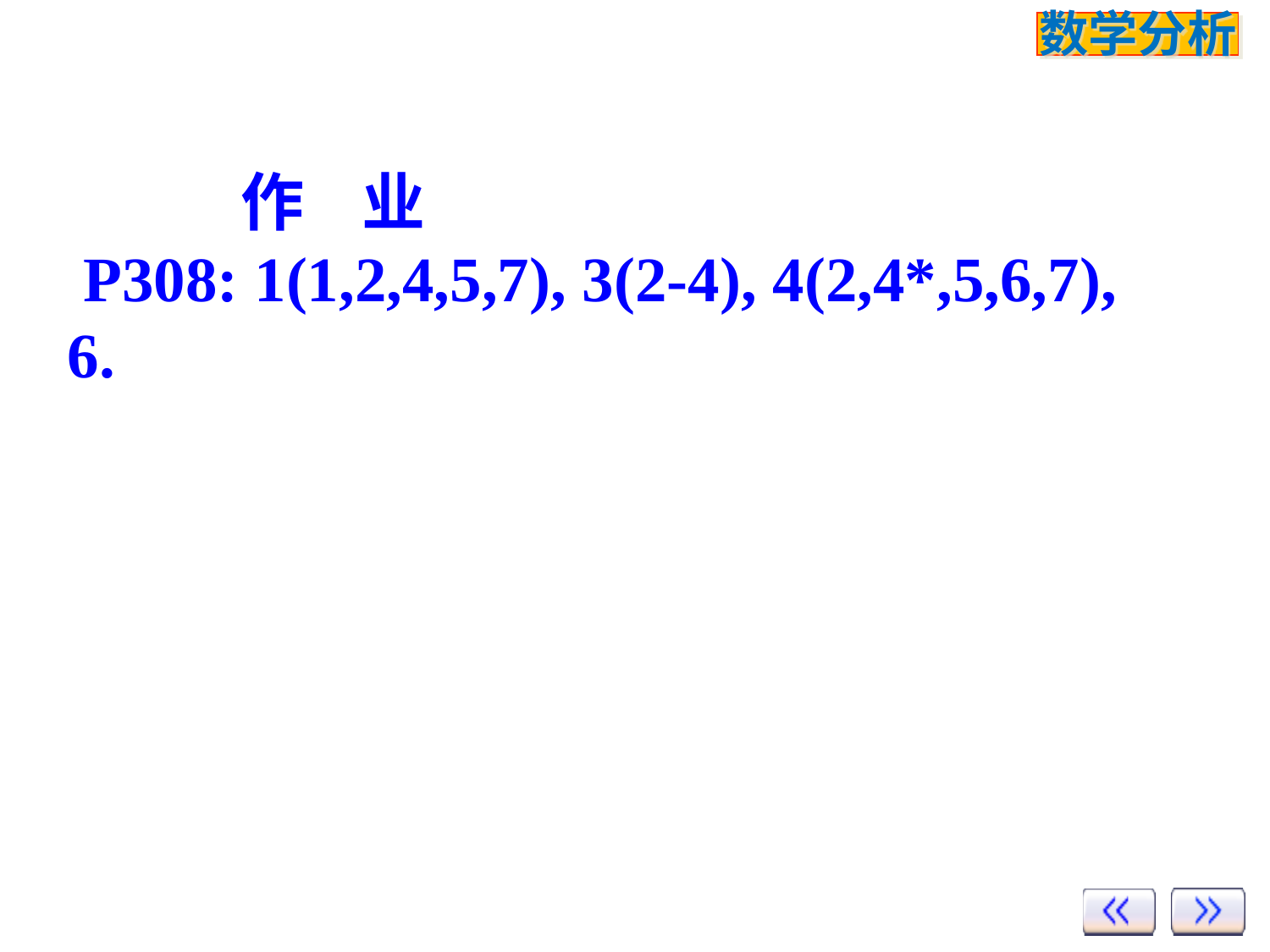

作    业
 P308: 1(1,2,4,5,7), 3(2-4), 4(2,4*,5,6,7), 6.